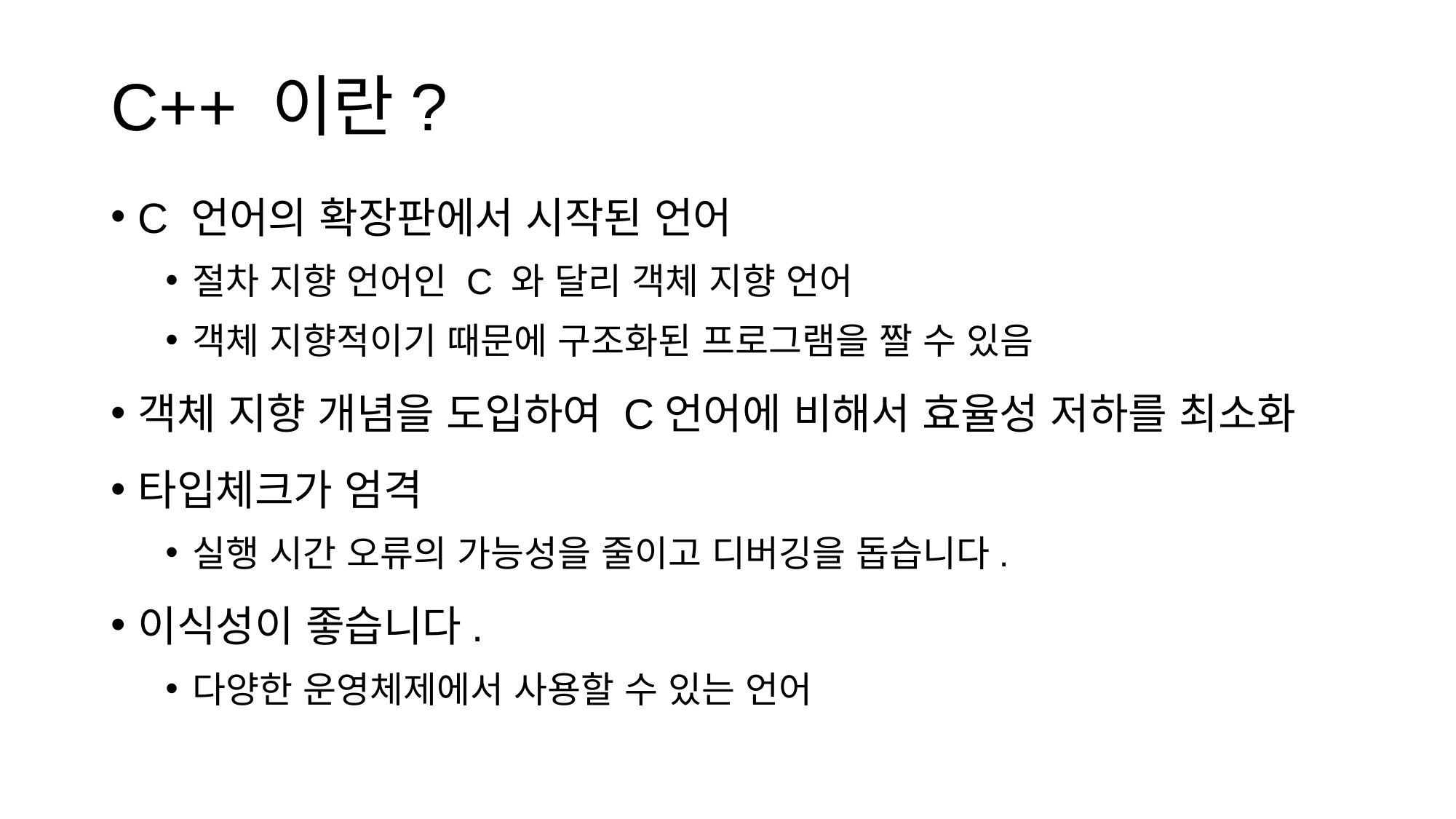

# C++ 이란?
C 언어의 확장판에서 시작된 언어
절차 지향 언어인 C 와 달리 객체 지향 언어
객체 지향적이기 때문에 구조화된 프로그램을 짤 수 있음
객체 지향 개념을 도입하여 C언어에 비해서 효율성 저하를 최소화
타입체크가 엄격
실행 시간 오류의 가능성을 줄이고 디버깅을 돕습니다.
이식성이 좋습니다.
다양한 운영체제에서 사용할 수 있는 언어